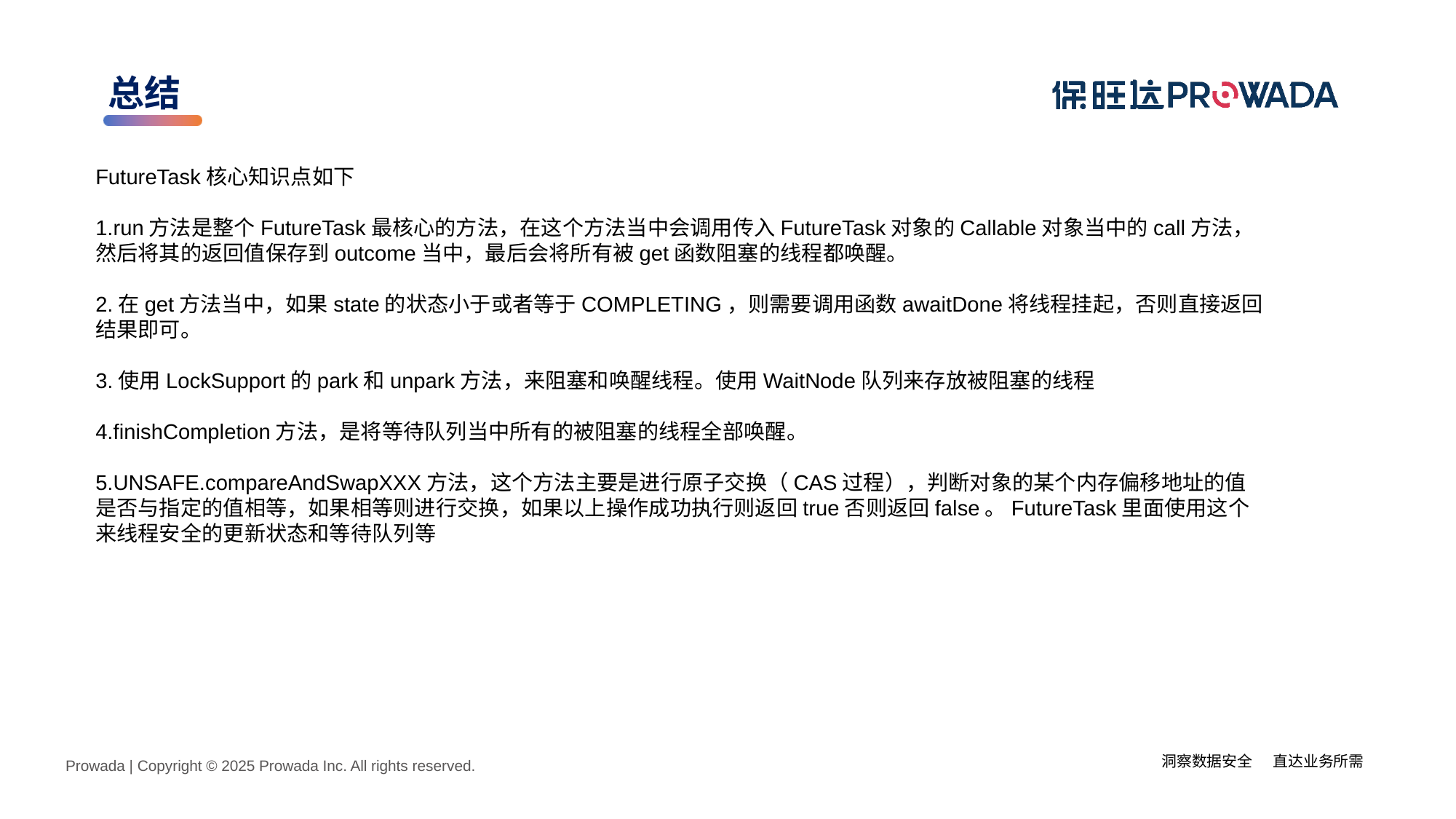

总结
JVM运行时数据区
FutureTask核心知识点如下

1.run方法是整个FutureTask最核心的方法，在这个方法当中会调用传入FutureTask对象的Callable对象当中的call方法，然后将其的返回值保存到outcome当中，最后会将所有被get函数阻塞的线程都唤醒。

2.在get方法当中，如果state的状态小于或者等于COMPLETING，则需要调用函数awaitDone将线程挂起，否则直接返回结果即可。

3.使用LockSupport的park和unpark方法，来阻塞和唤醒线程。使用WaitNode队列来存放被阻塞的线程

4.finishCompletion方法，是将等待队列当中所有的被阻塞的线程全部唤醒。

5.UNSAFE.compareAndSwapXXX方法，这个方法主要是进行原子交换（CAS过程），判断对象的某个内存偏移地址的值是否与指定的值相等，如果相等则进行交换，如果以上操作成功执行则返回true否则返回false。FutureTask里面使用这个来线程安全的更新状态和等待队列等